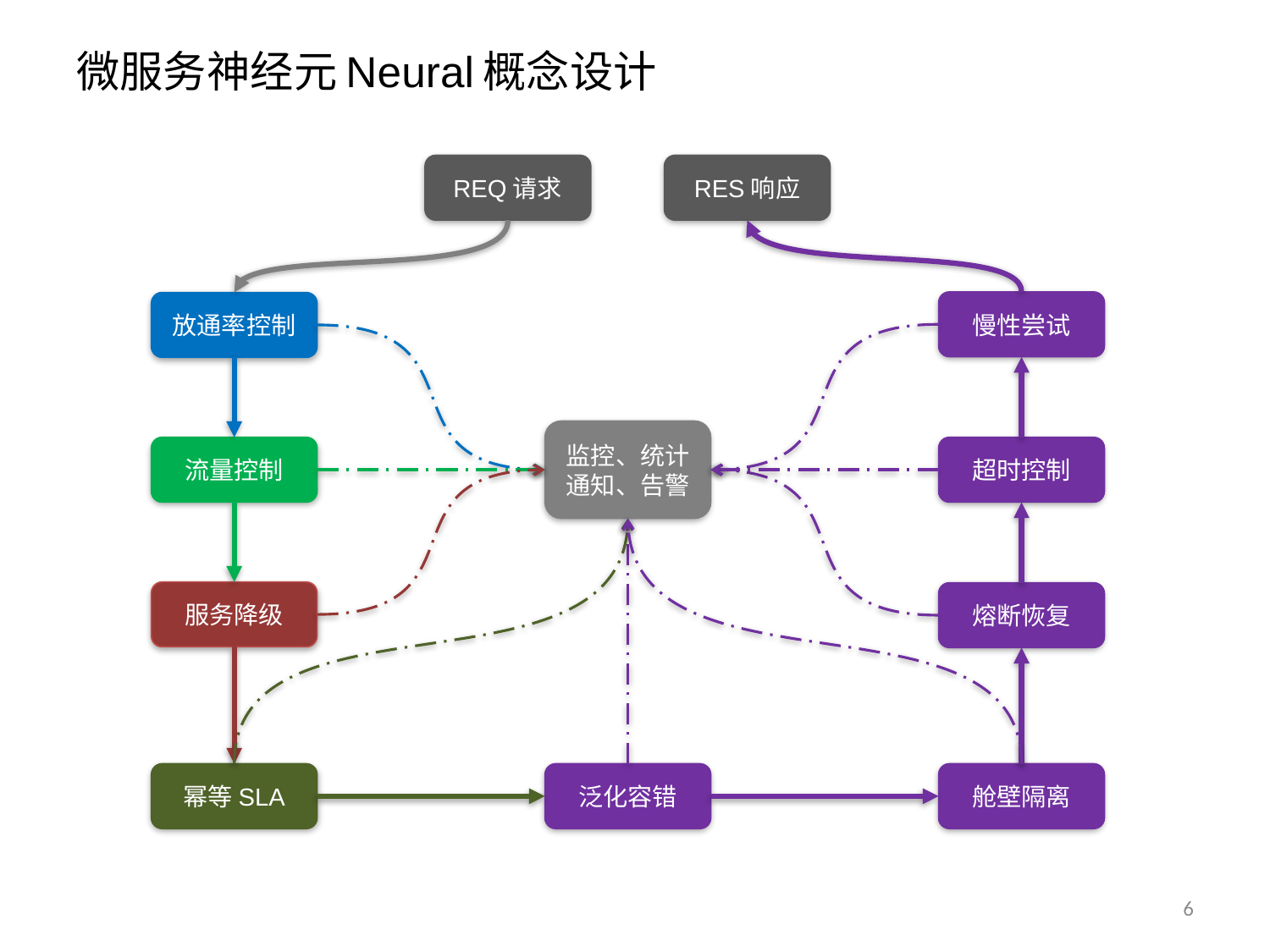

# 微服务神经元Neural概念设计
REQ请求
RES响应
慢性尝试
放通率控制
监控、统计
通知、告警
流量控制
超时控制
服务降级
熔断恢复
幂等SLA
泛化容错
舱壁隔离
6